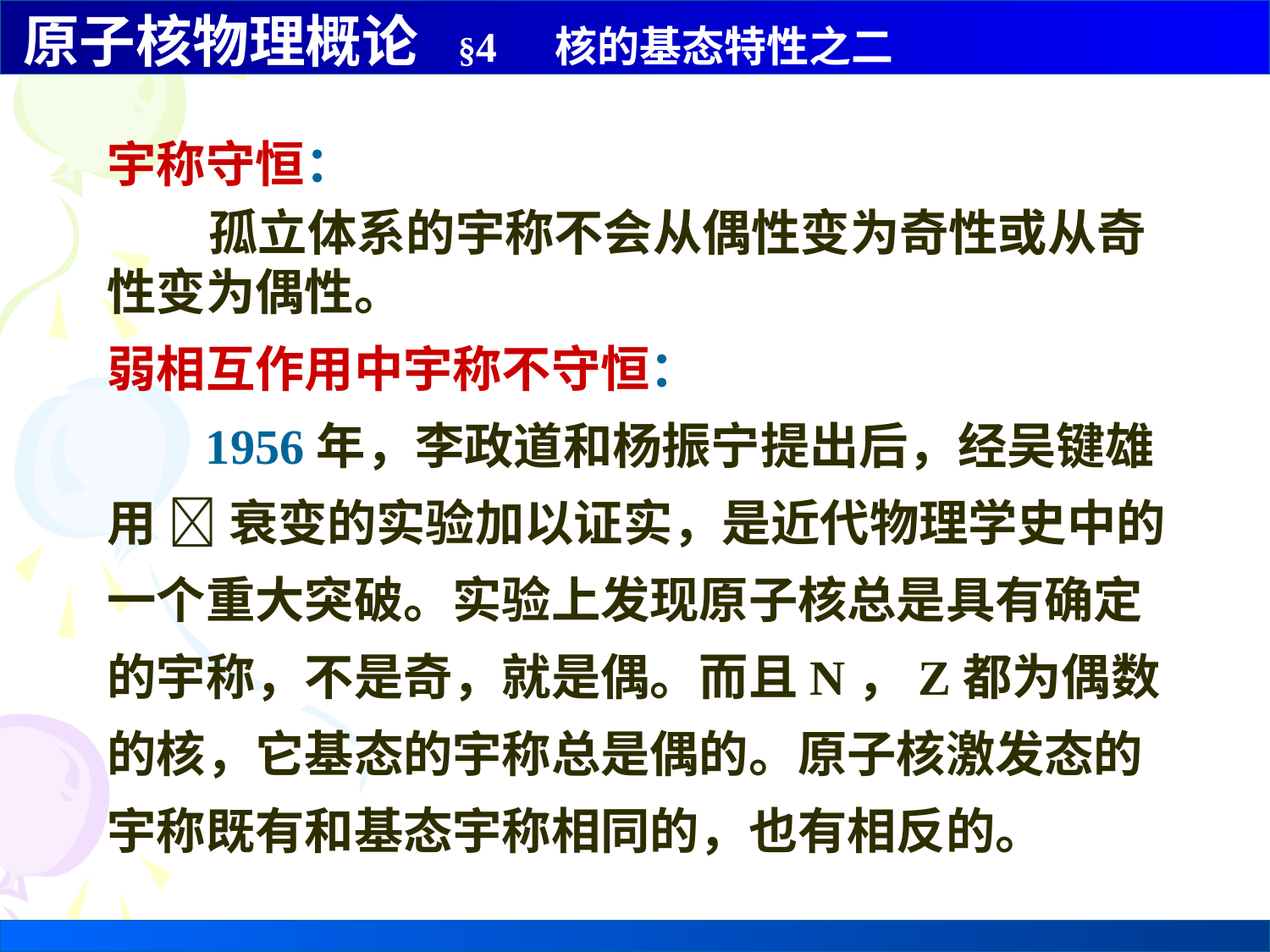

宇称守恒：
        孤立体系的宇称不会从偶性变为奇性或从奇性变为偶性。
弱相互作用中宇称不守恒：
        1956年，李政道和杨振宁提出后，经吴键雄用 β 衰变的实验加以证实，是近代物理学史中的一个重大突破。实验上发现原子核总是具有确定的宇称，不是奇，就是偶。而且N，Z都为偶数的核，它基态的宇称总是偶的。原子核激发态的宇称既有和基态宇称相同的，也有相反的。